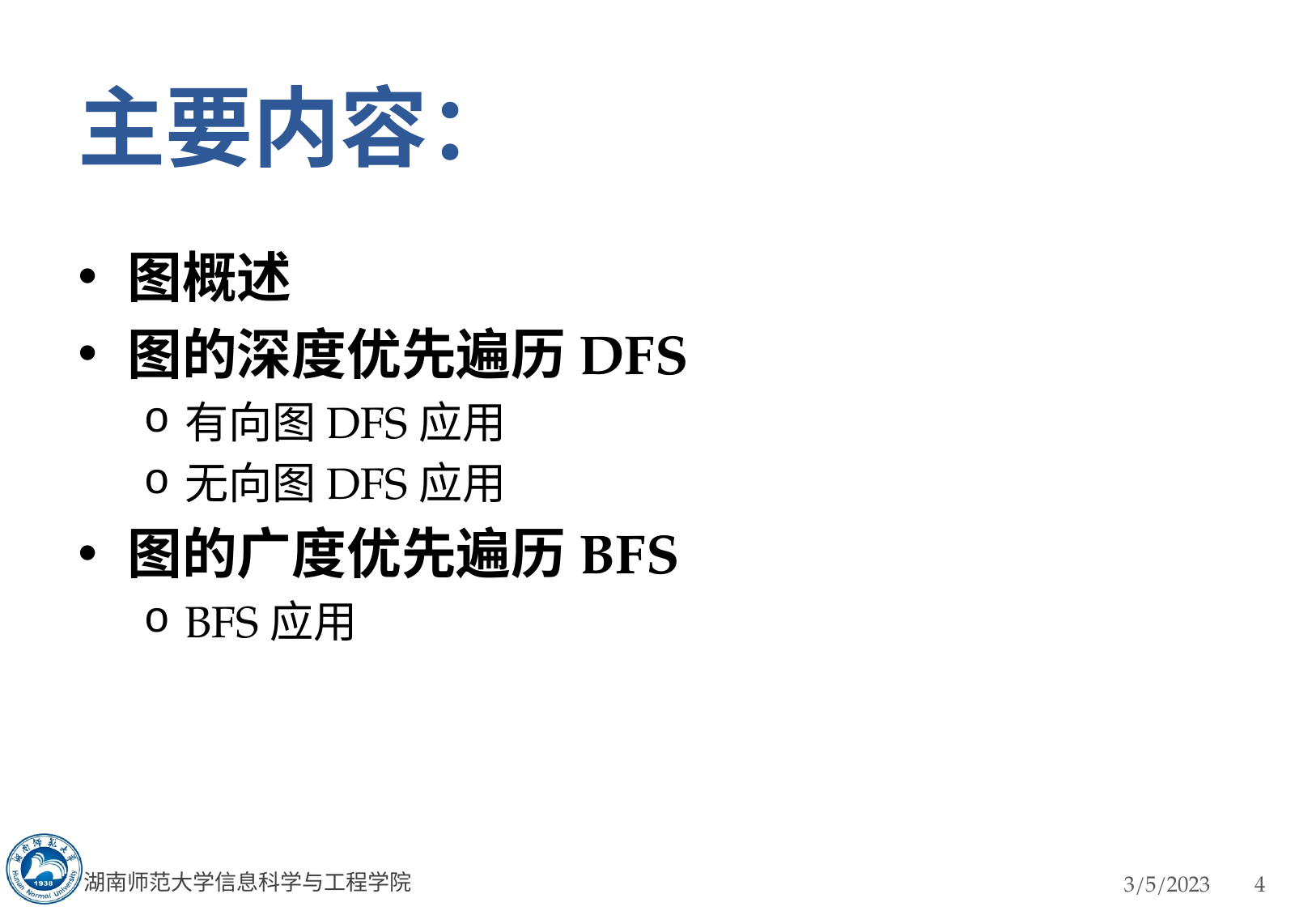

# 主要内容：
图概述
图的深度优先遍历DFS
有向图DFS应用
无向图DFS应用
图的广度优先遍历BFS
BFS应用
湖南师范大学信息科学与工程学院
3/5/2023
4